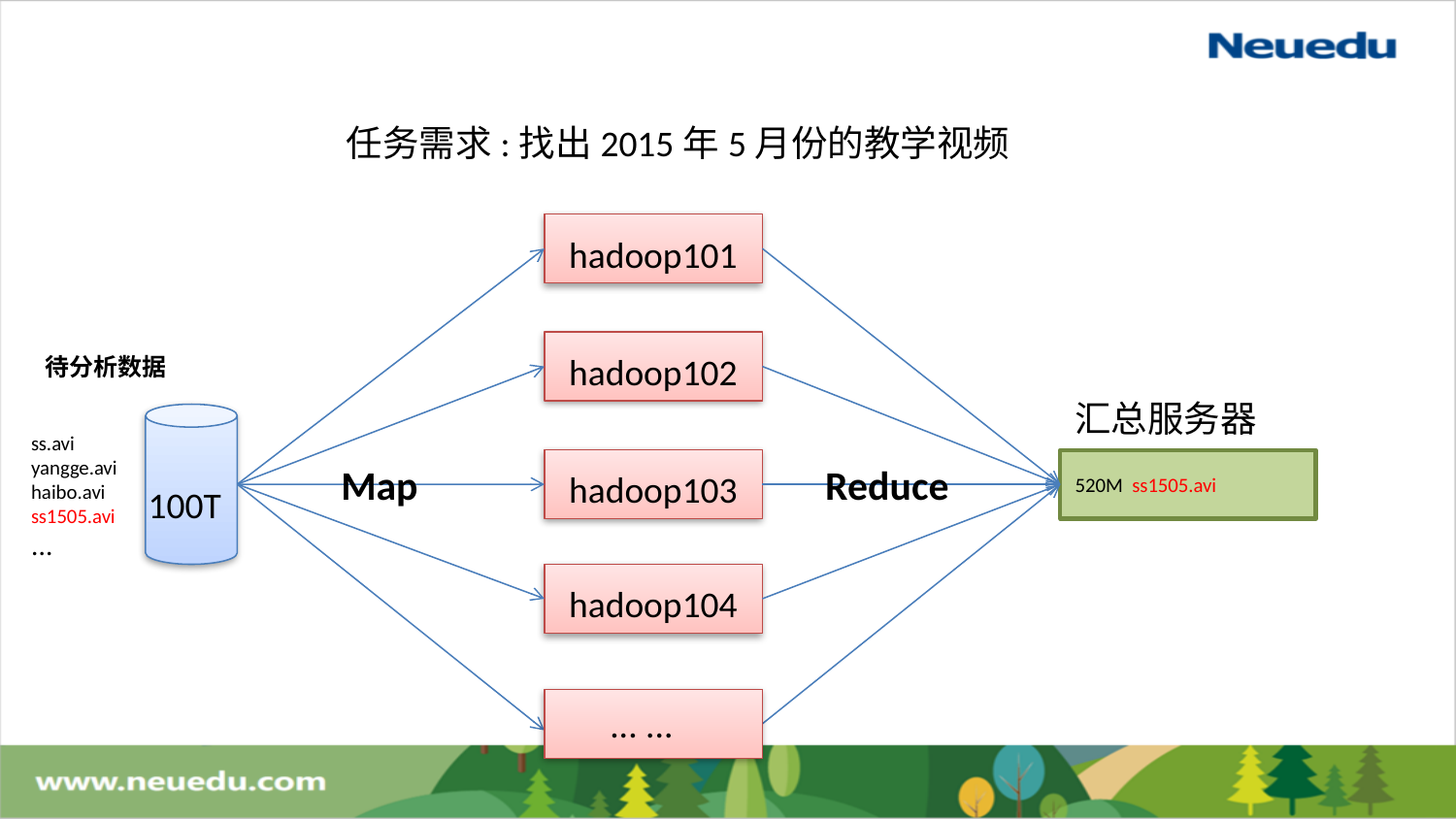

任务需求:找出2015年5月份的教学视频

hadoop101

hadoop102
待分析数据
汇总服务器

ss.avi
yangge.avi
haibo.avi
ss1505.avi
...

Map
Reduce
hadoop103
520M  ss1505.avi

 100T

hadoop104

... ...